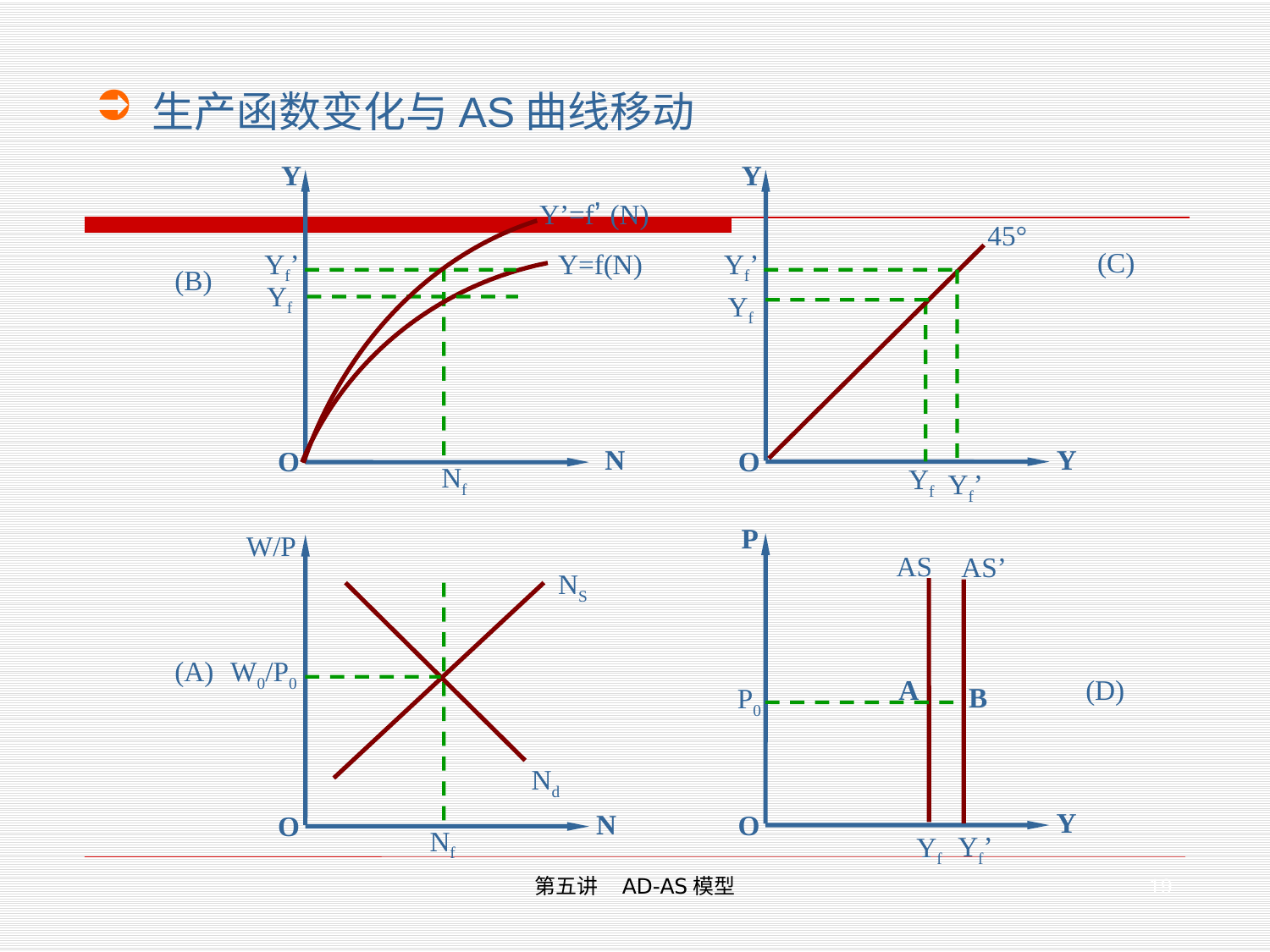

生产函数变化与AS曲线移动
Y
Y

Y’=f’ (N)
45°

Yf’
Y=f(N)
Yf’

(C)
(B)

Yf
Yf

N
Y
O
O
Nf
Yf

Yf’
P
W/P

AS
AS’
NS

(A)
W0/P0
A
(D)

P0
B

Nd
Y
N
O
O
Nf

Yf’
Yf
19
第五讲    AD-AS模型